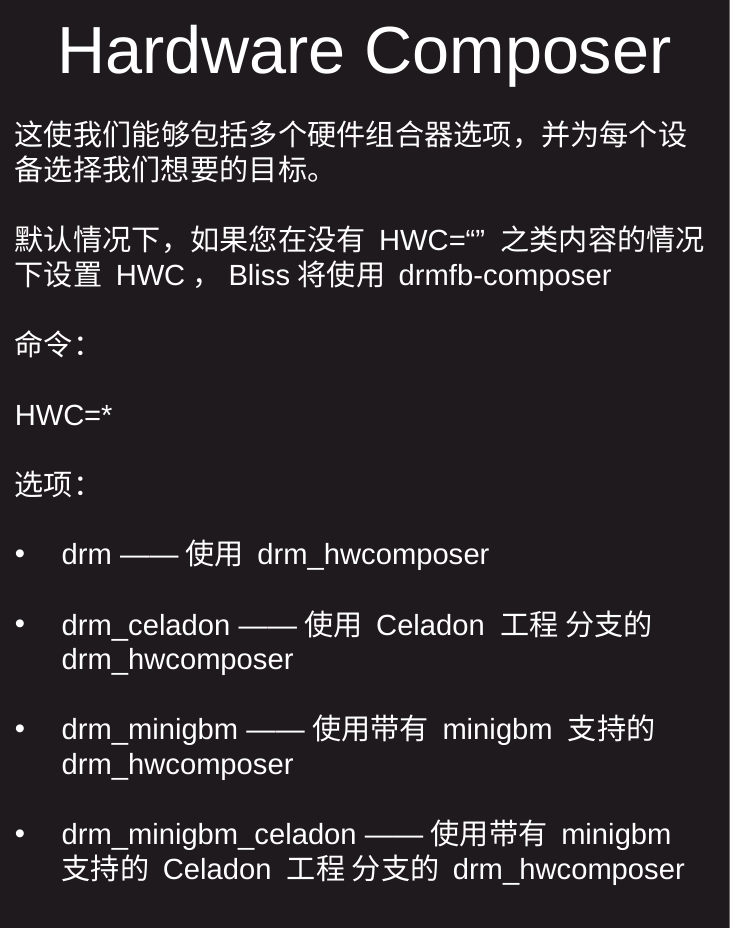

Hardware Composer
这使我们能够包括多个硬件组合器选项，并为每个设备选择我们想要的目标。

默认情况下，如果您在没有 HWC=“” 之类内容的情况下设置 HWC，Bliss将使用 drmfb-composer

命令：

HWC=*

选项：

drm ——使用 drm_hwcomposer

drm_celadon ——使用 Celadon 工程 分支的 drm_hwcomposer

drm_minigbm ——使用带有 minigbm 支持的 drm_hwcomposer

drm_minigbm_celadon ——使用带有 minigbm 支持的 Celadon 工程 分支的 drm_hwcomposer